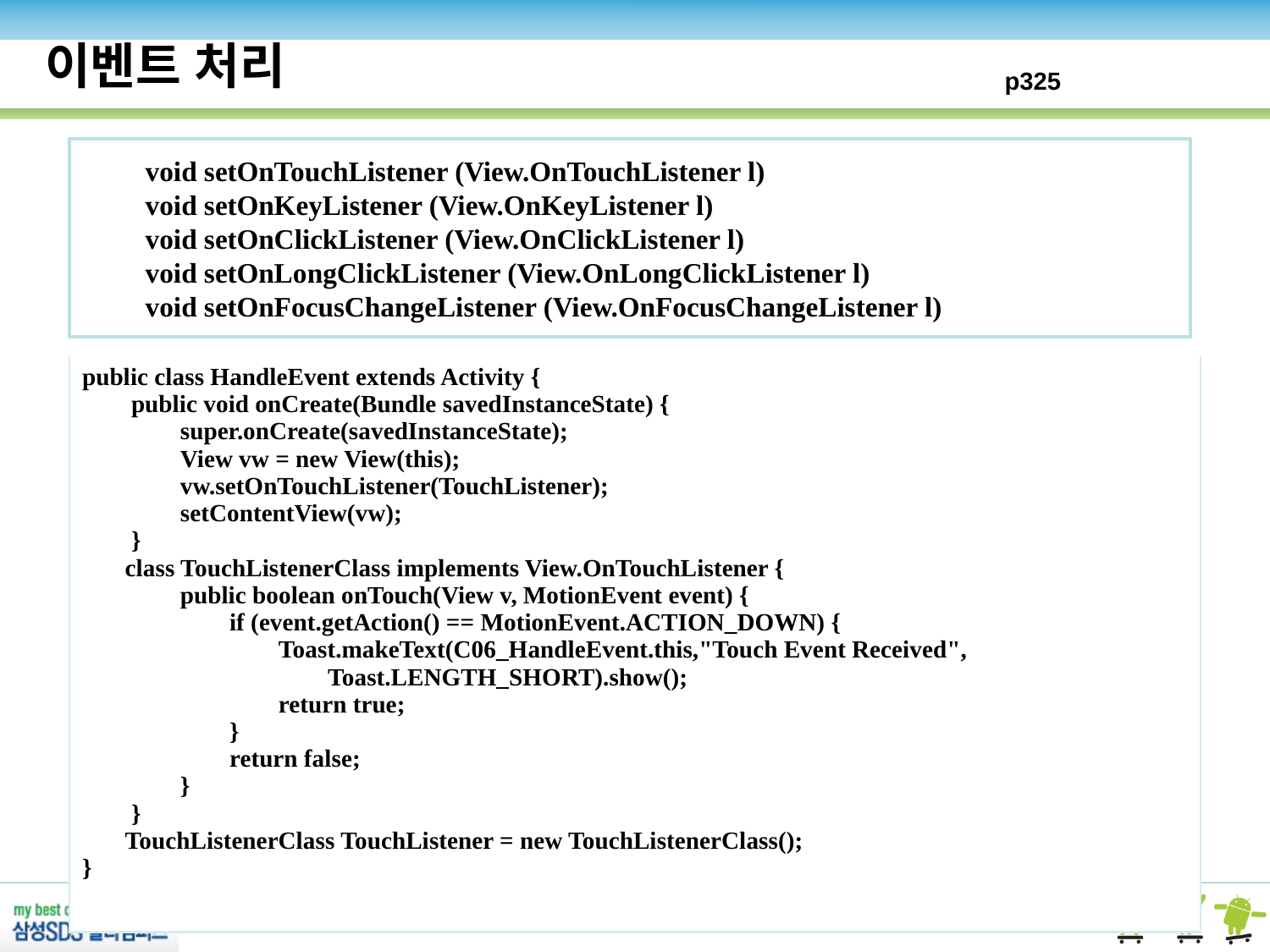

이벤트 처리
p325
void setOnTouchListener (View.OnTouchListener l)
void setOnKeyListener (View.OnKeyListener l)
void setOnClickListener (View.OnClickListener l)
void setOnLongClickListener (View.OnLongClickListener l)
void setOnFocusChangeListener (View.OnFocusChangeListener l)
| public class HandleEvent extends Activity { public void onCreate(Bundle savedInstanceState) { super.onCreate(savedInstanceState); View vw = new View(this); vw.setOnTouchListener(TouchListener); setContentView(vw); } class TouchListenerClass implements View.OnTouchListener { public boolean onTouch(View v, MotionEvent event) { if (event.getAction() == MotionEvent.ACTION\_DOWN) { Toast.makeText(C06\_HandleEvent.this,"Touch Event Received", Toast.LENGTH\_SHORT).show(); return true; } return false; } } TouchListenerClass TouchListener = new TouchListenerClass(); } |
| --- |
- 80 -